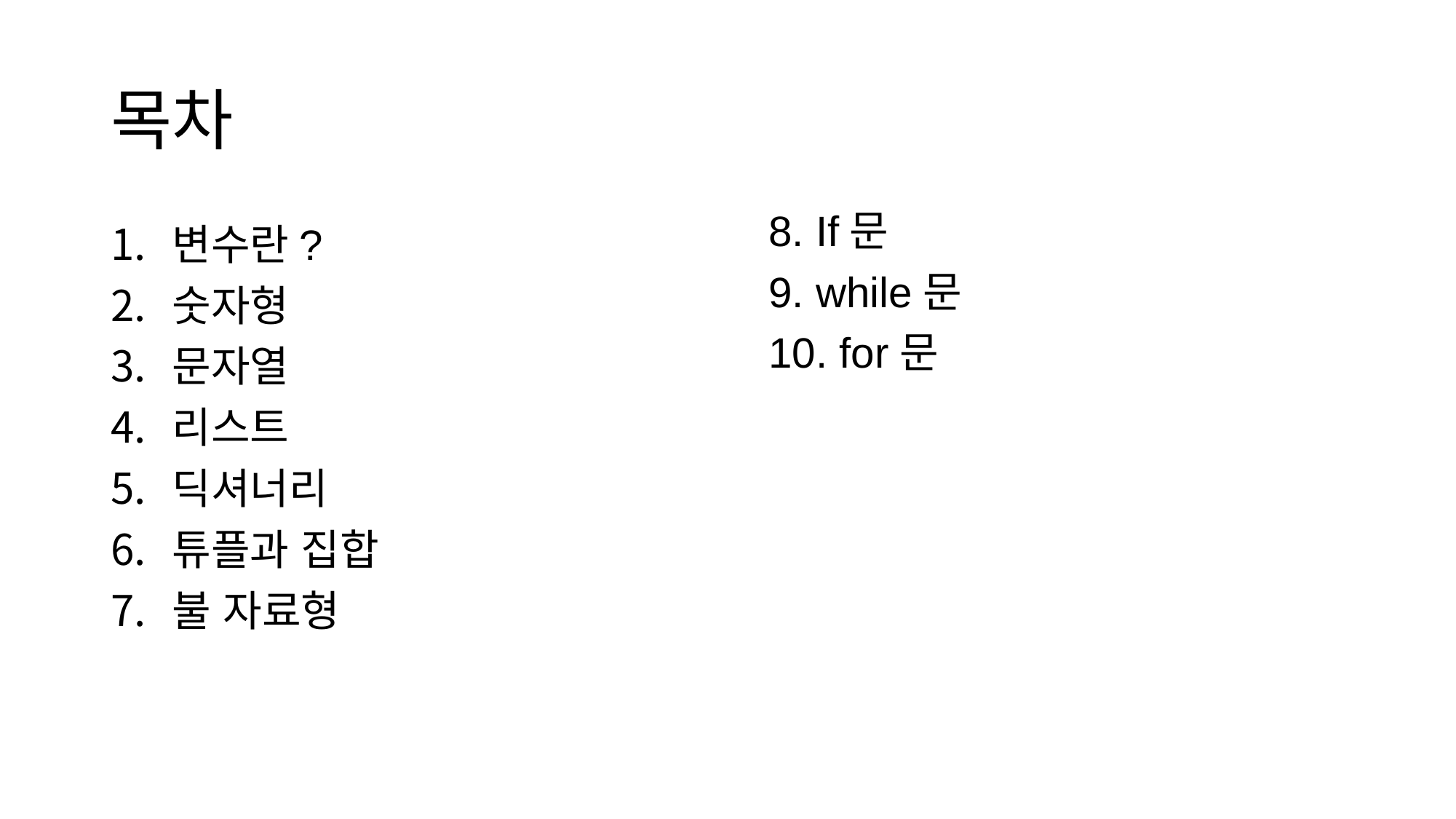

# 목차
8. If문
9. while문
10. for문

변수란?
숫자형
문자열
리스트
딕셔너리
튜플과 집합
불 자료형